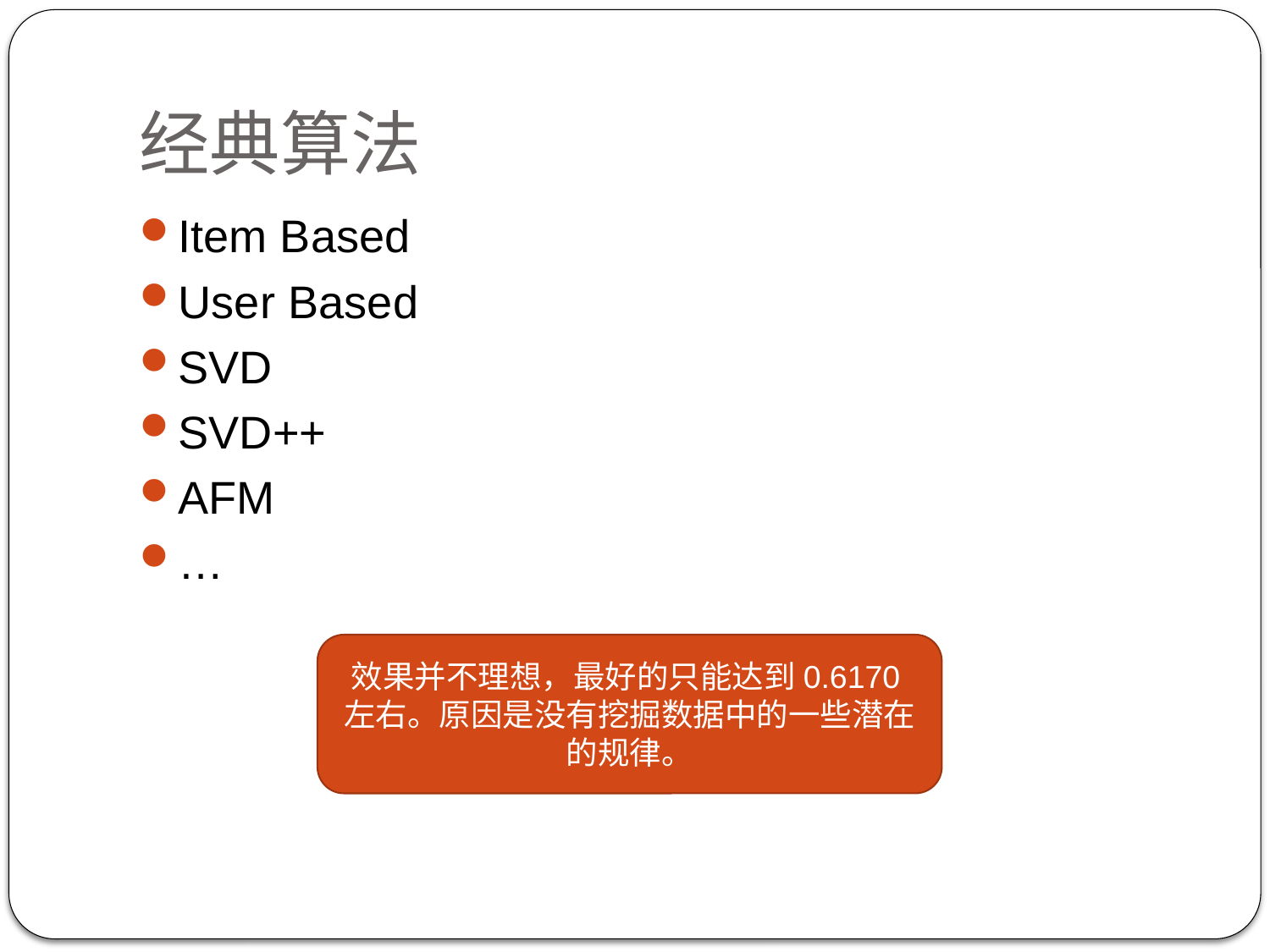

# 经典算法
Item Based
User Based
SVD
SVD++
AFM
…

效果并不理想，最好的只能达到0.6170左右。原因是没有挖掘数据中的一些潜在的规律。